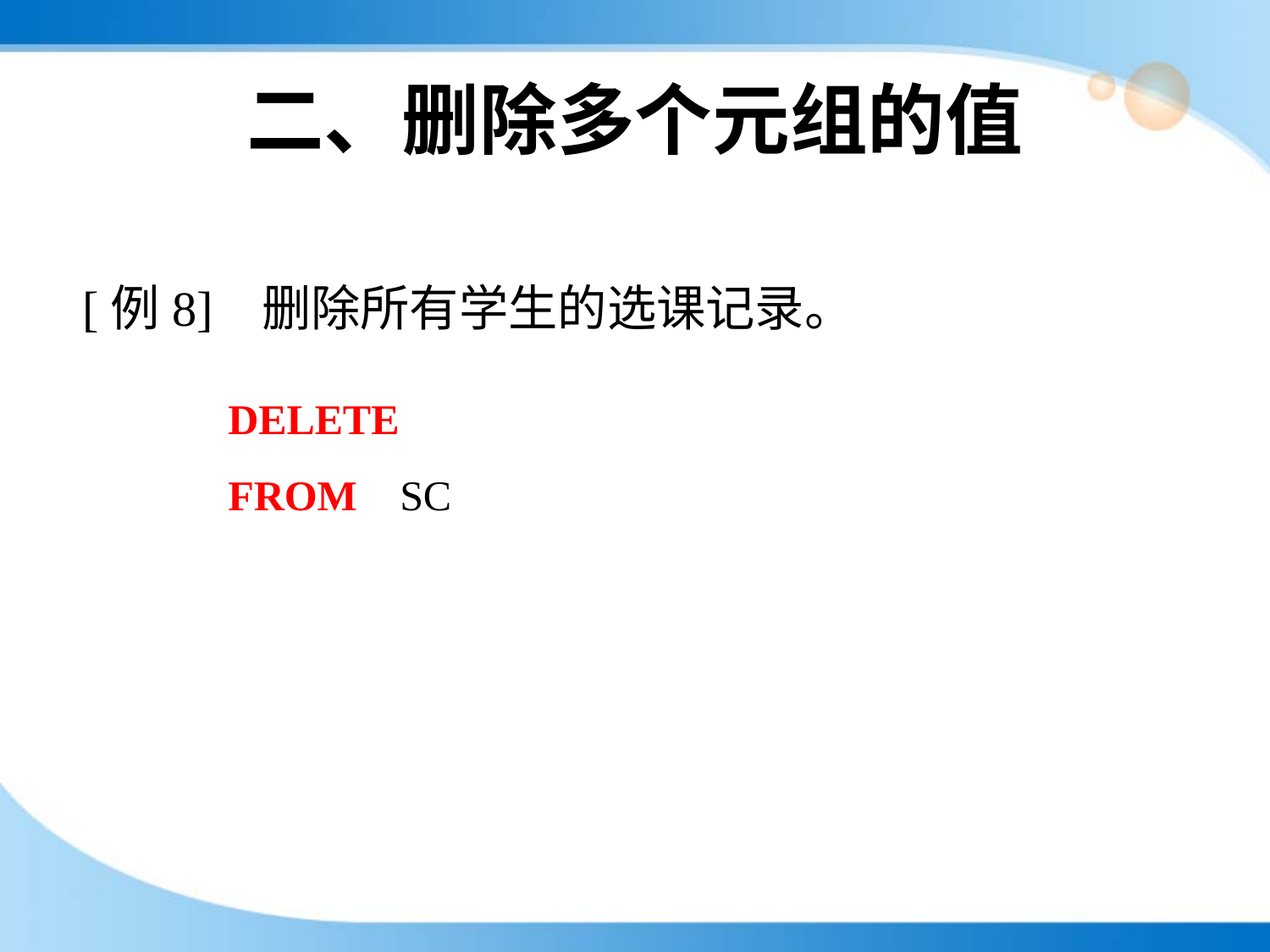

# 二、删除多个元组的值
[例8]   删除所有学生的选课记录。
DELETE
FROM    SC